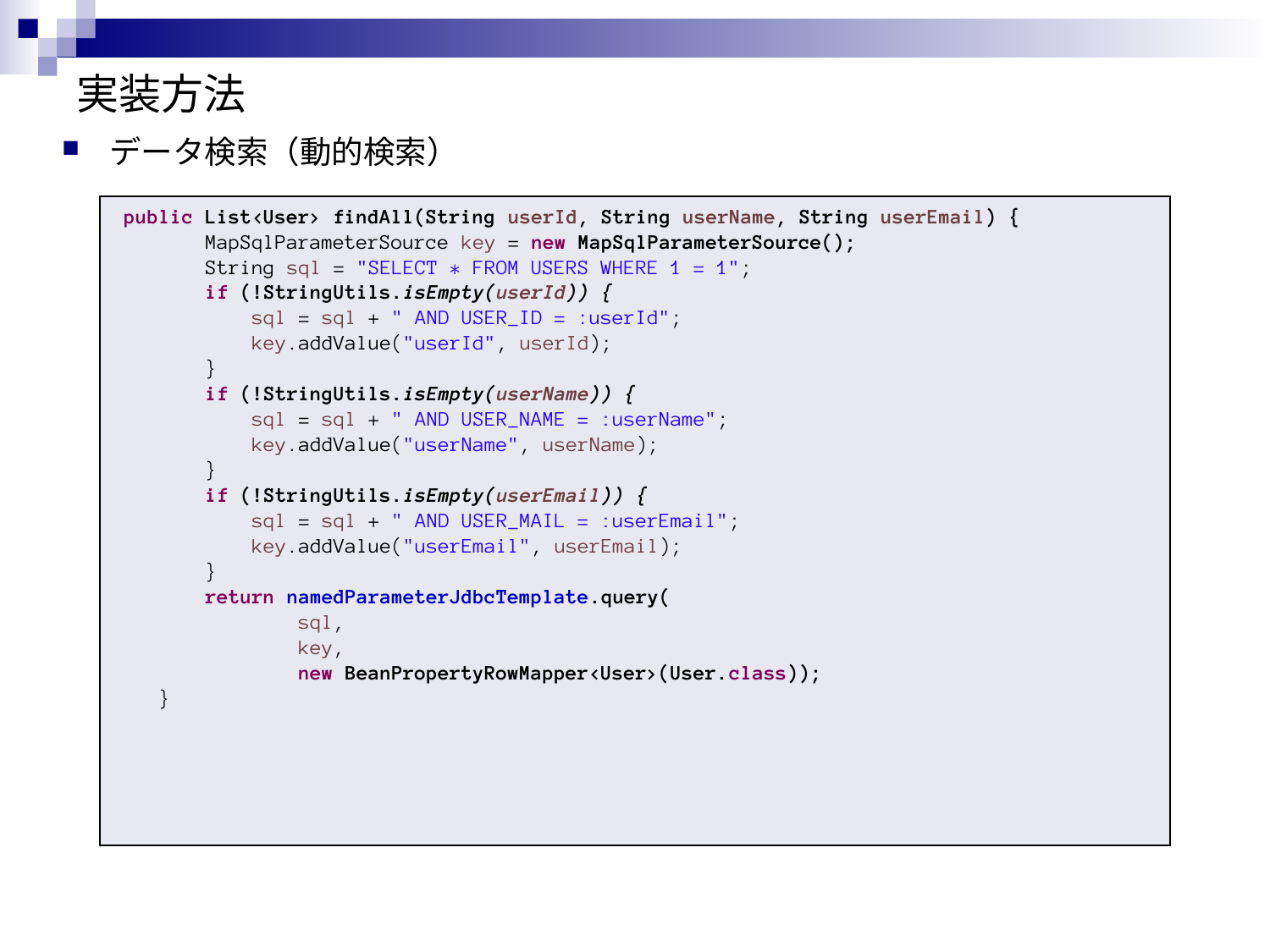

# 実装方法
データ検索（動的検索）

 public List<User> findAll(String userId, String userName, String userEmail) {
        MapSqlParameterSource key = new MapSqlParameterSource();
        String sql = "SELECT * FROM USERS WHERE 1 = 1";
        if (!StringUtils.isEmpty(userId)) {
            sql = sql + " AND USER_ID = :userId";
            key.addValue("userId", userId);
        }
        if (!StringUtils.isEmpty(userName)) {
            sql = sql + " AND USER_NAME = :userName";
            key.addValue("userName", userName);
        }
        if (!StringUtils.isEmpty(userEmail)) {
            sql = sql + " AND USER_MAIL = :userEmail";
            key.addValue("userEmail", userEmail);
        }
        return namedParameterJdbcTemplate.query(
                sql,
                key,
                new BeanPropertyRowMapper<User>(User.class));
    }